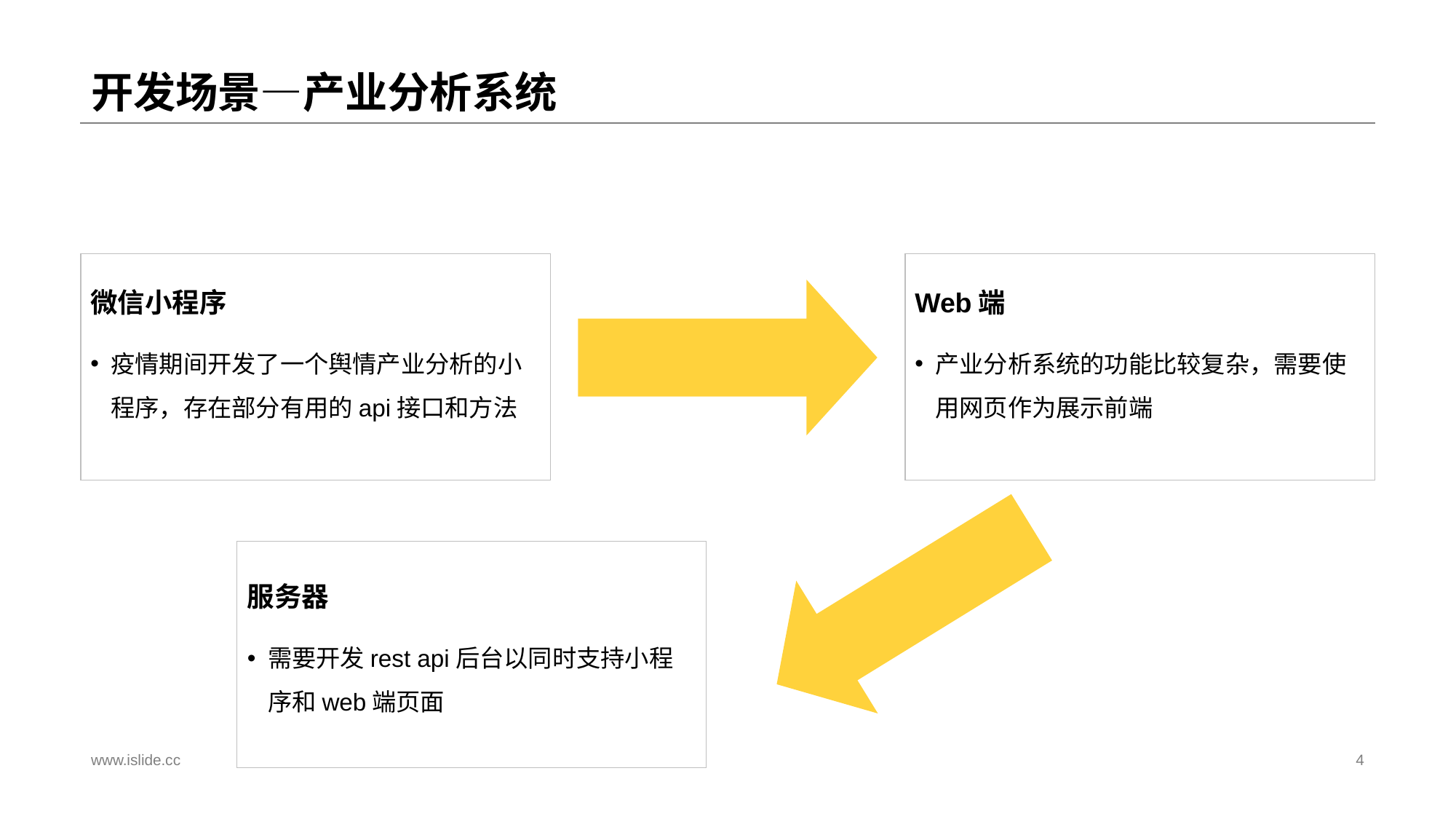

# 开发场景—产业分析系统

微信小程序
疫情期间开发了一个舆情产业分析的小程序，存在部分有用的api接口和方法

Web端
产业分析系统的功能比较复杂，需要使用网页作为展示前端

服务器
需要开发rest api后台以同时支持小程序和web端页面
www.islide.cc
4